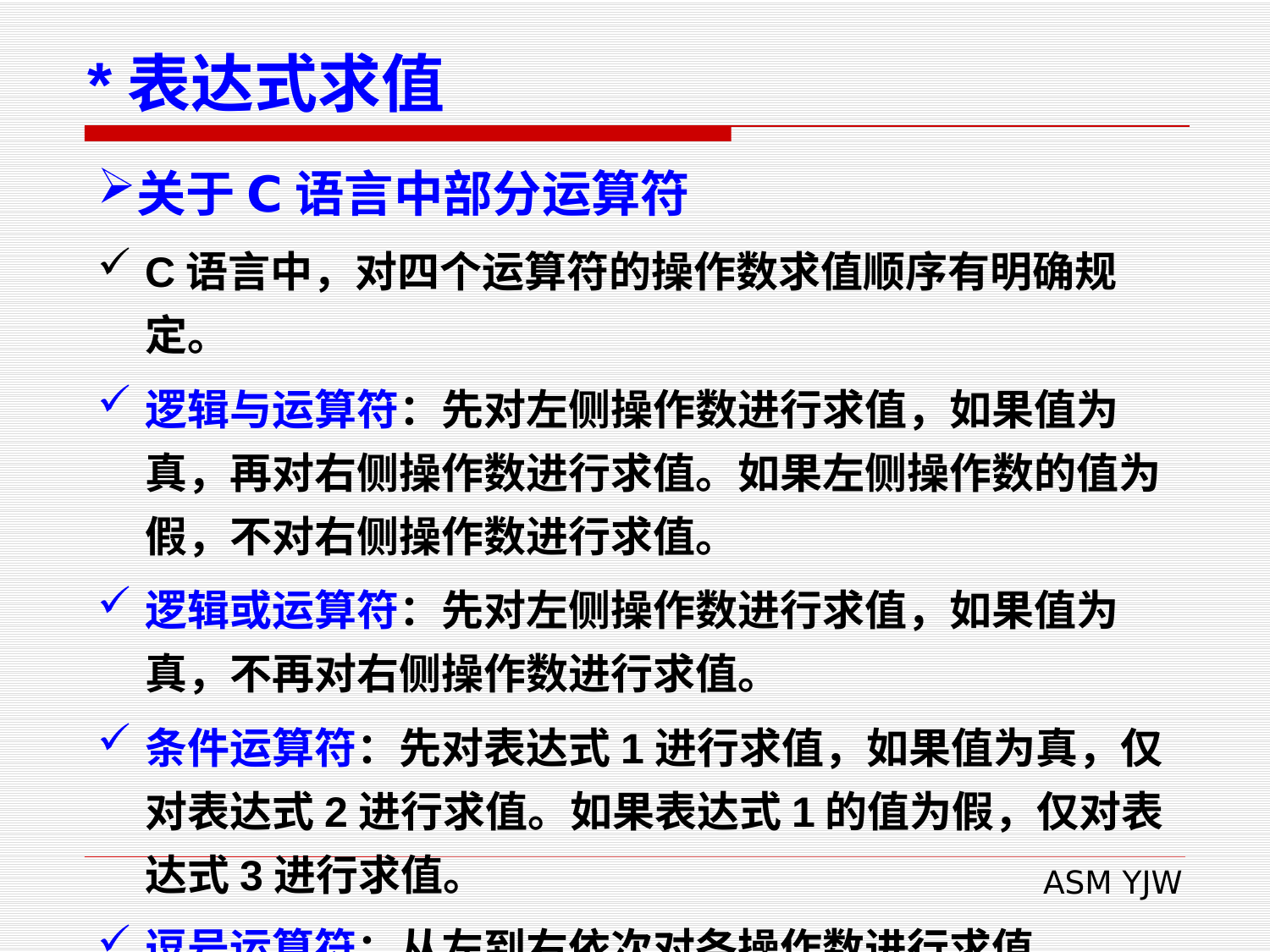

# *表达式求值
关于C语言中部分运算符
C语言中，对四个运算符的操作数求值顺序有明确规定。
逻辑与运算符：先对左侧操作数进行求值，如果值为真，再对右侧操作数进行求值。如果左侧操作数的值为假，不对右侧操作数进行求值。
逻辑或运算符：先对左侧操作数进行求值，如果值为真，不再对右侧操作数进行求值。
条件运算符：先对表达式1进行求值，如果值为真，仅对表达式2进行求值。如果表达式1的值为假，仅对表达式3进行求值。
逗号运算符：从左到右依次对各操作数进行求值。